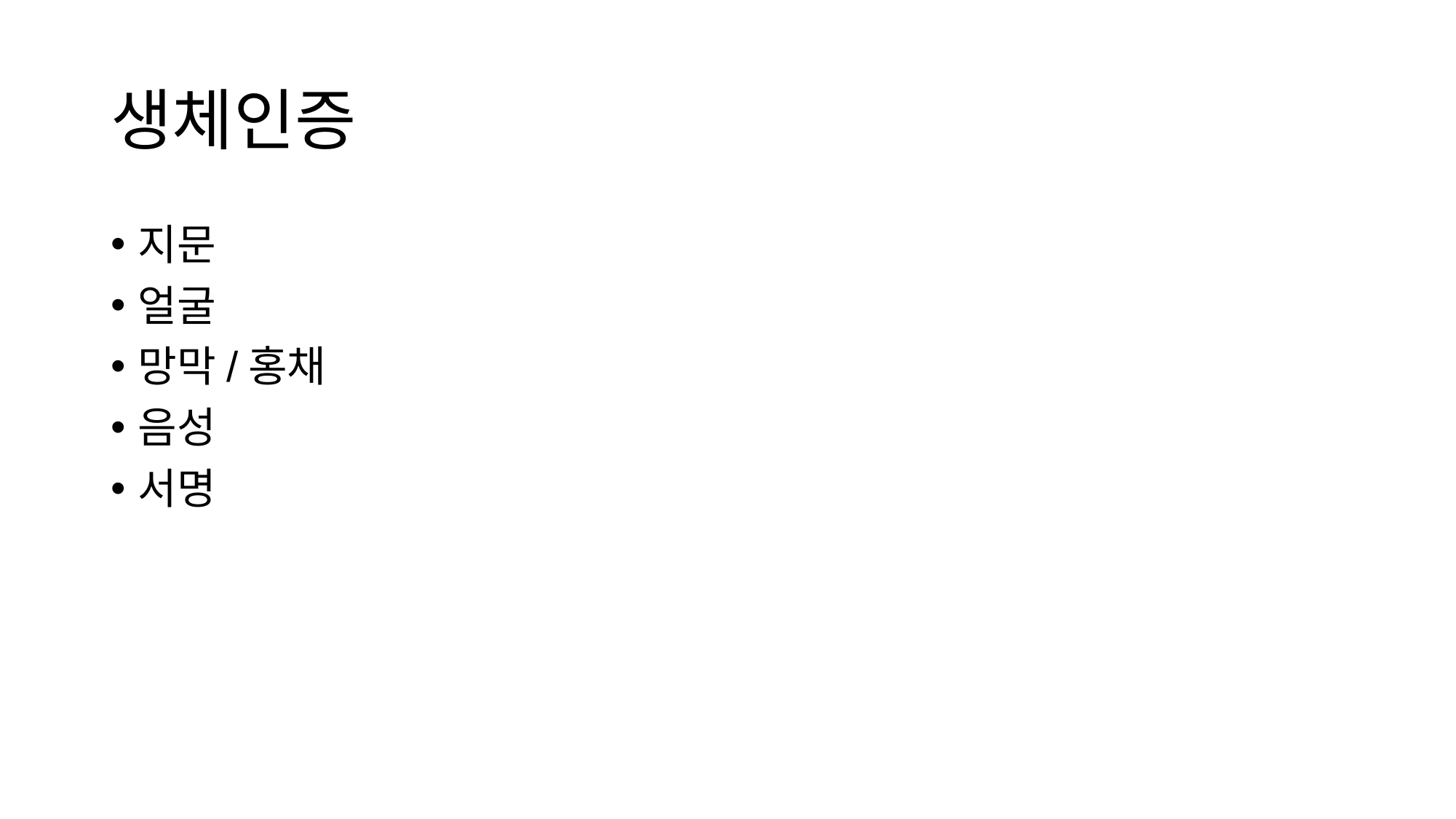

# 생체인증
지문
얼굴
망막/홍채
음성
서명